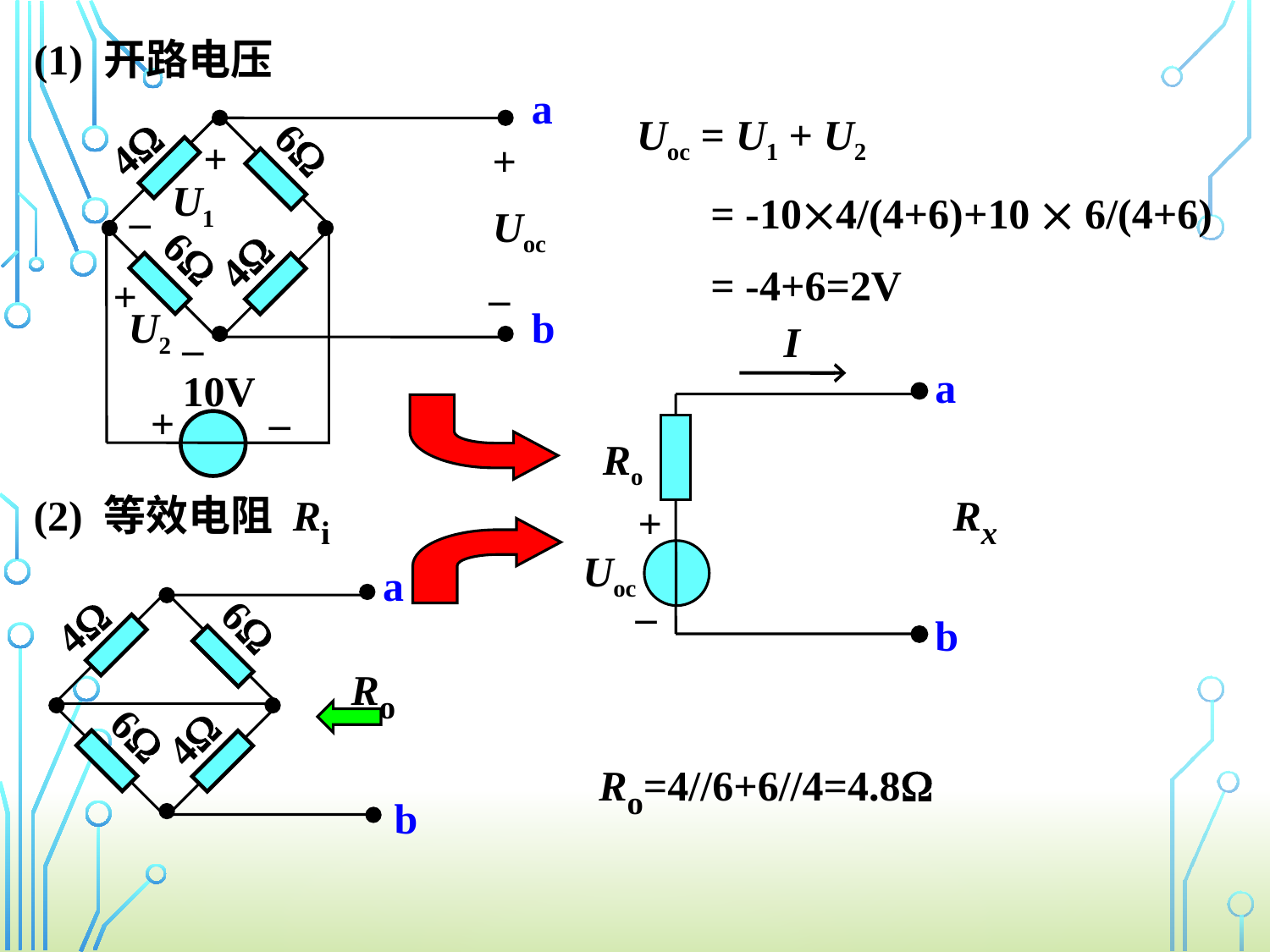

(1) 开路电压
a

4Ω

6Ω
+
+

U1
–
Uoc
4Ω

6Ω

+
–
U2
b
–

10V
+
–

Uoc = U1 + U2
       = -10×4/(4+6)+10 × 6/(4+6)
       = -4+6=2V
I
a

Ro
Rx
+

Uoc

–
b

(2) 等效电阻 Ri

a

4Ω

6Ω

Ro
4Ω

6Ω

b

Ro=4//6+6//4=4.8Ω